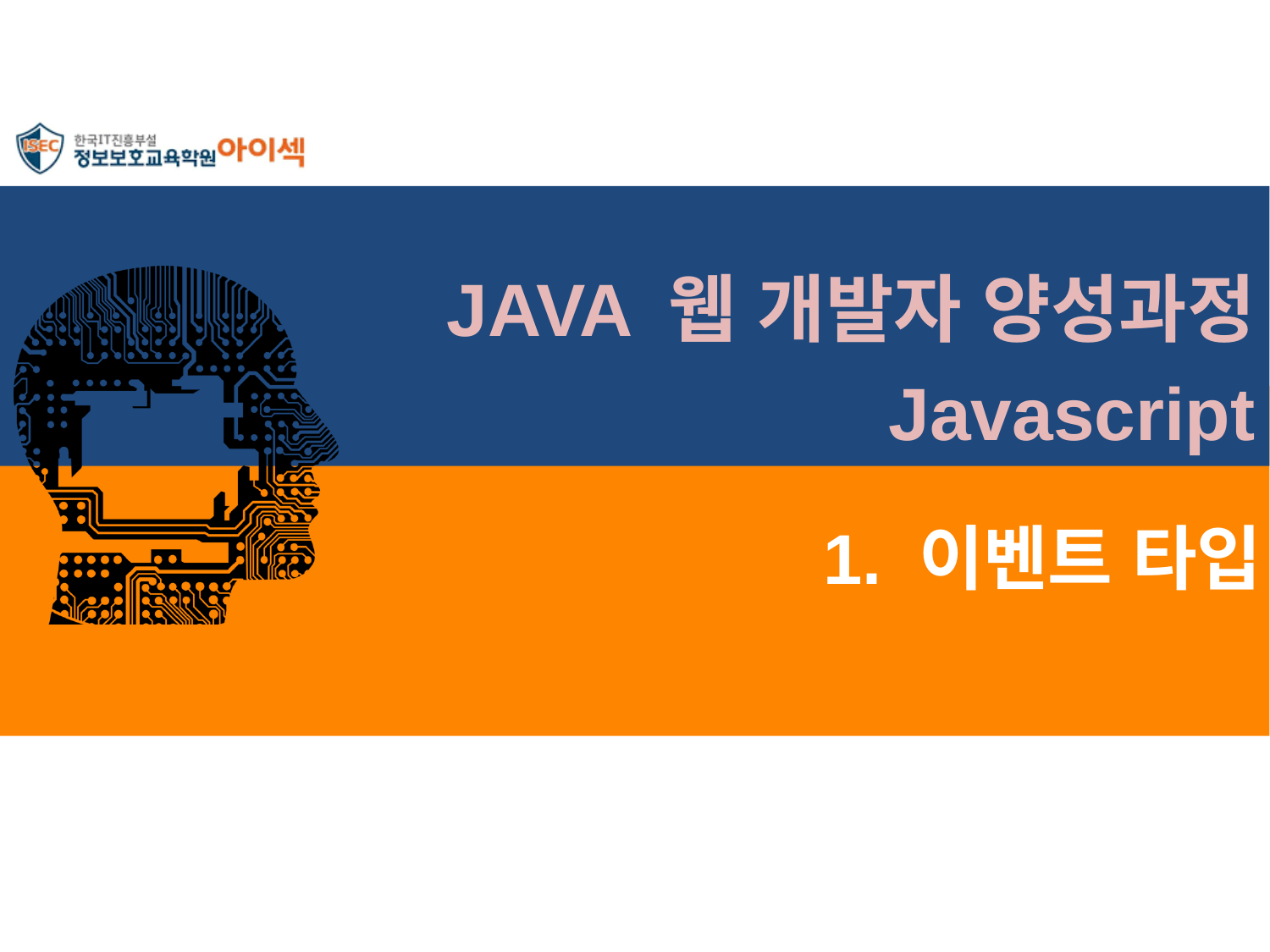

JAVA 웹 개발자 양성과정
Javascript
# 1. 이벤트 타입